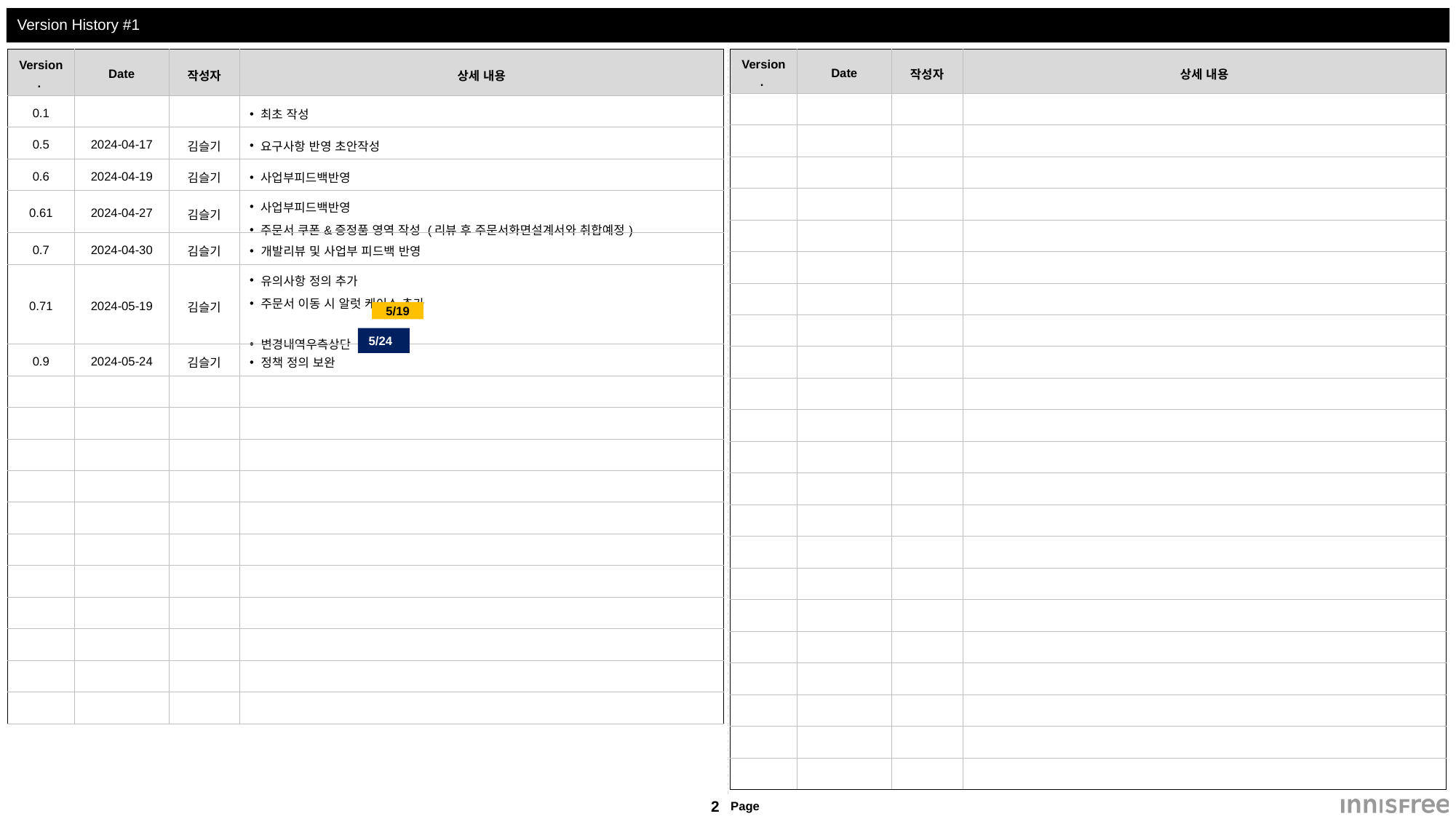

# Version History #1
| Version. | Date | 작성자 | 상세 내용 |
| --- | --- | --- | --- |
| 0.1 |  |  | 최초 작성 |
| 0.5 | 2024-04-17 | 김슬기 | 요구사항 반영 초안작성 |
| 0.6 | 2024-04-19 | 김슬기 | 사업부피드백반영 |
| 0.61 | 2024-04-27 | 김슬기 | 사업부피드백반영 주문서 쿠폰&증정품 영역 작성 (리뷰 후 주문서화면설계서와 취합예정) |
| 0.7 | 2024-04-30 | 김슬기 | 개발리뷰 및 사업부 피드백 반영 |
| 0.71 | 2024-05-19 | 김슬기 | 유의사항 정의 추가 주문서 이동 시 알럿 케이스 추가 변경내역우측상단 : |
| 0.9 | 2024-05-24 | 김슬기 | 정책 정의 보완 |
|  |  |  |  |
|  |  |  |  |
|  |  |  |  |
|  |  |  |  |
|  |  |  |  |
|  |  |  |  |
|  |  |  |  |
|  |  |  |  |
|  |  |  |  |
|  |  |  |  |
|  |  |  |  |
| Version. | Date | 작성자 | 상세 내용 |
| --- | --- | --- | --- |
|  |  |  |  |
|  |  |  |  |
|  |  |  |  |
|  |  |  |  |
|  |  |  |  |
|  |  |  |  |
|  |  |  |  |
|  |  |  |  |
|  |  |  |  |
|  |  |  |  |
|  |  |  |  |
|  |  |  |  |
|  |  |  |  |
|  |  |  |  |
|  |  |  |  |
|  |  |  |  |
|  |  |  |  |
|  |  |  |  |
|  |  |  |  |
|  |  |  |  |
|  |  |  |  |
|  |  |  |  |
5/19
5/24